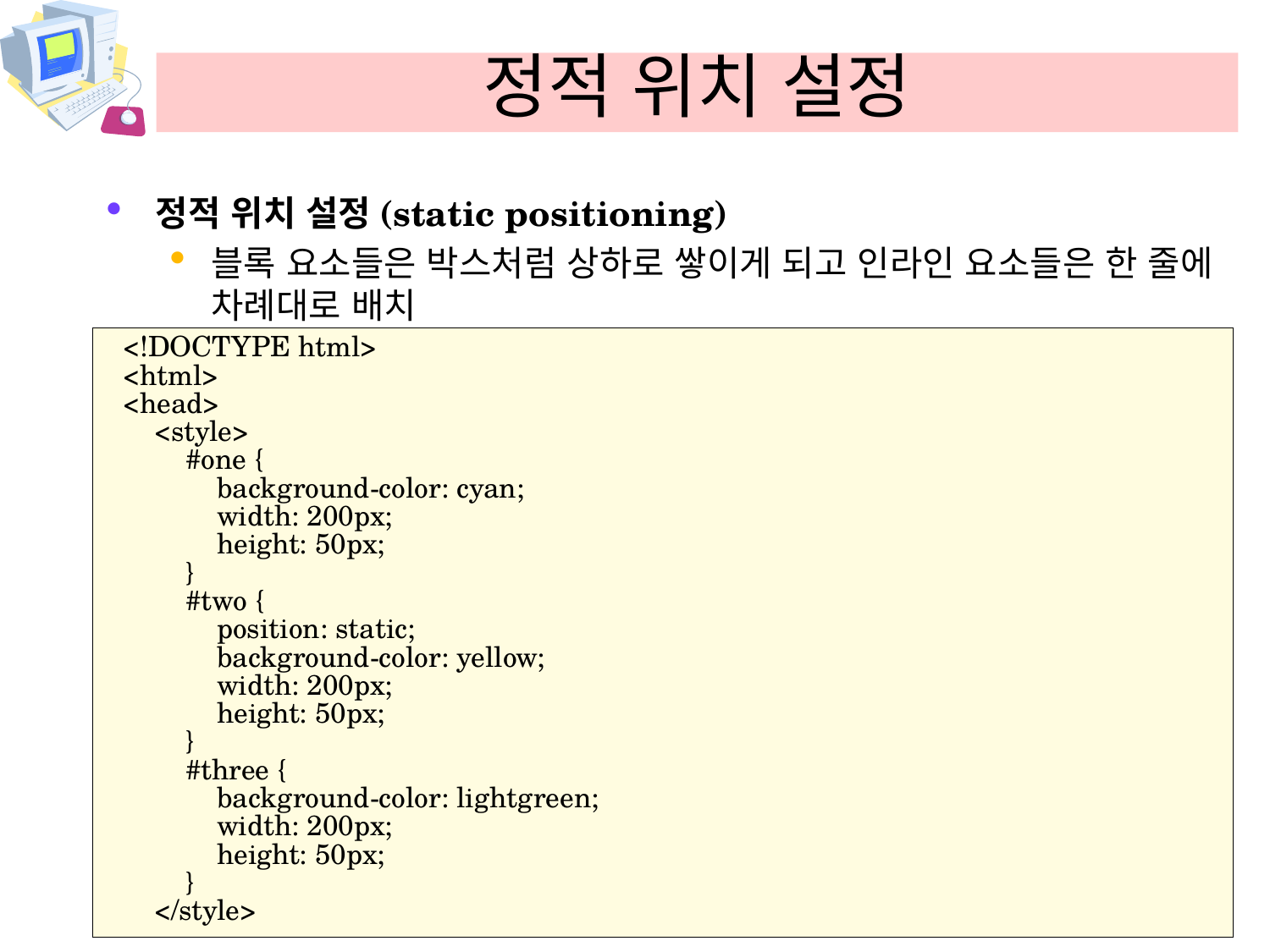

# 정적 위치 설정
정적 위치 설정(static positioning)
블록 요소들은 박스처럼 상하로 쌓이게 되고 인라인 요소들은 한 줄에 차례대로 배치
<!DOCTYPE html>
<html>
<head>
    <style>
        #one {
            background-color: cyan;
            width: 200px;
            height: 50px;
        }
        #two {
            position: static;
            background-color: yellow;
            width: 200px;
            height: 50px;
        }
        #three {
            background-color: lightgreen;
            width: 200px;
            height: 50px;
        }
    </style>